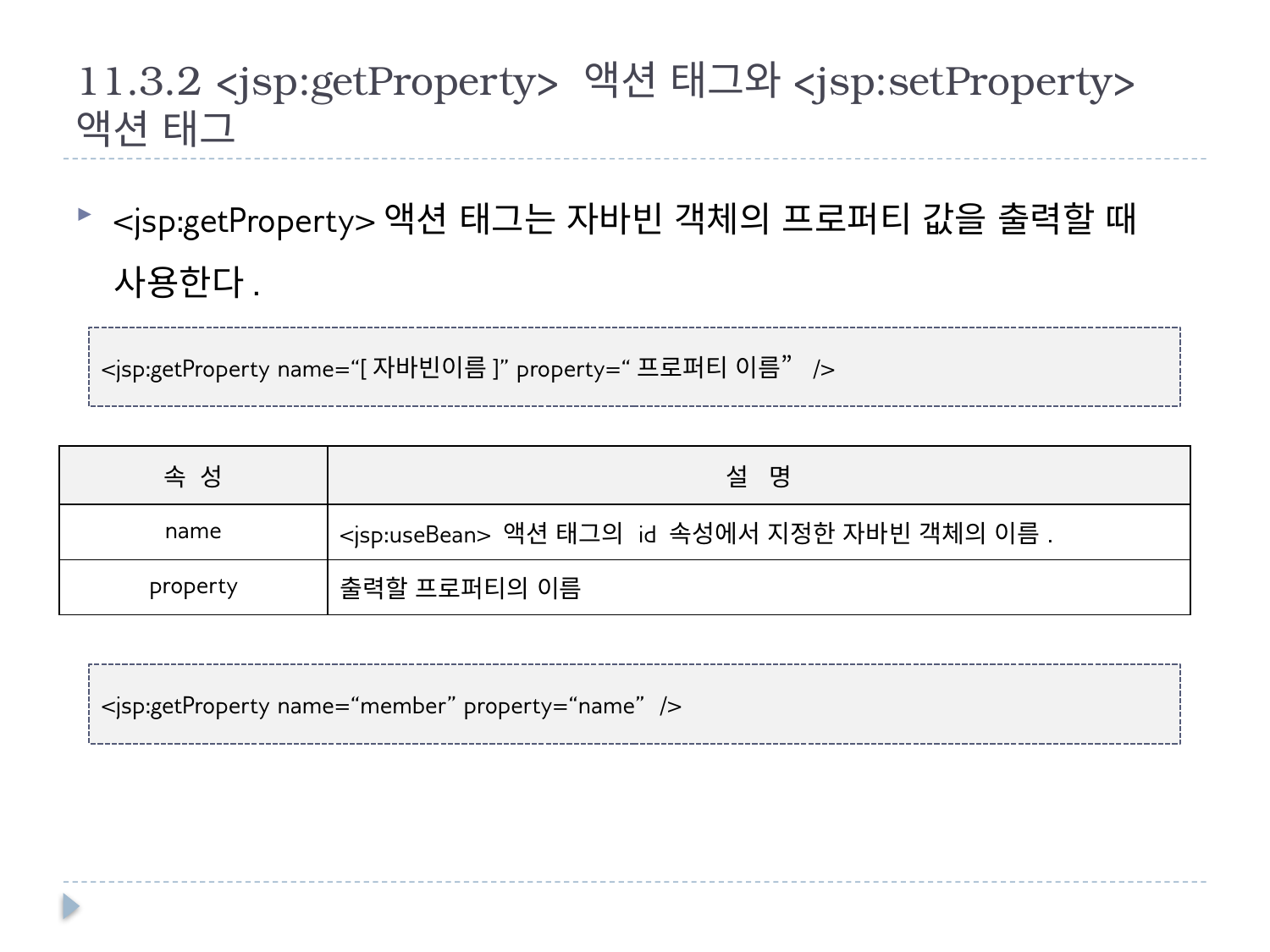

# 11.3.2 <jsp:getProperty> 액션 태그와<jsp:setProperty> 액션 태그
<jsp:getProperty>액션 태그는 자바빈 객체의 프로퍼티 값을 출력할 때 사용한다.

<jsp:getProperty name=“[자바빈이름]” property=“프로퍼티 이름”  />
| 속 성 | 설 명 |
| --- | --- |
| name | <jsp:useBean> 액션 태그의 id 속성에서 지정한 자바빈 객체의 이름. |
| property | 출력할 프로퍼티의 이름 |
<jsp:getProperty name=“member” property=“name”  />